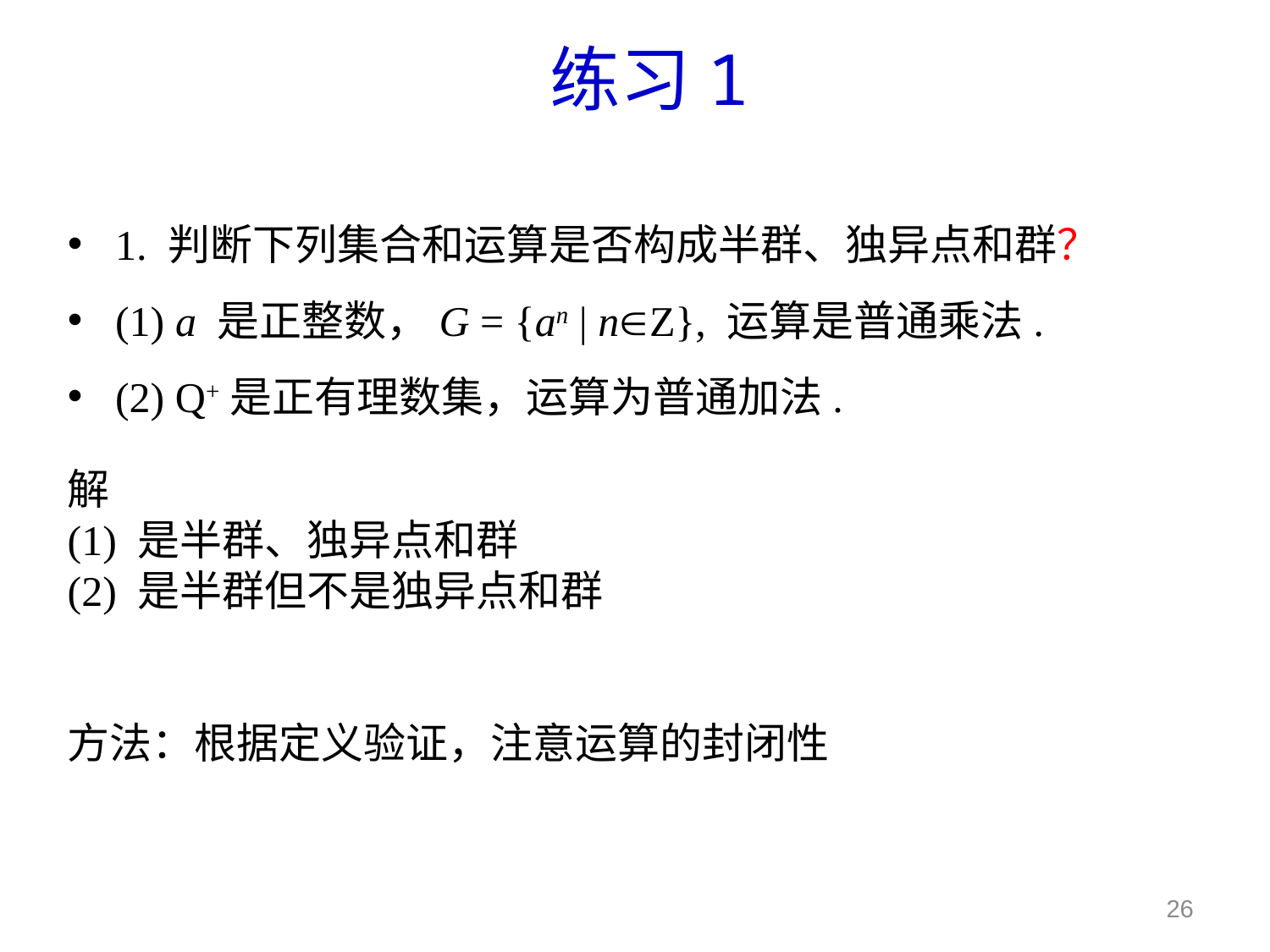

练习1
1. 判断下列集合和运算是否构成半群、独异点和群？
(1) a 是正整数，G = {an | n∈Z}, 运算是普通乘法.
(2) Q+是正有理数集，运算为普通加法.
解
(1) 是半群、独异点和群
(2) 是半群但不是独异点和群

方法：根据定义验证，注意运算的封闭性
26